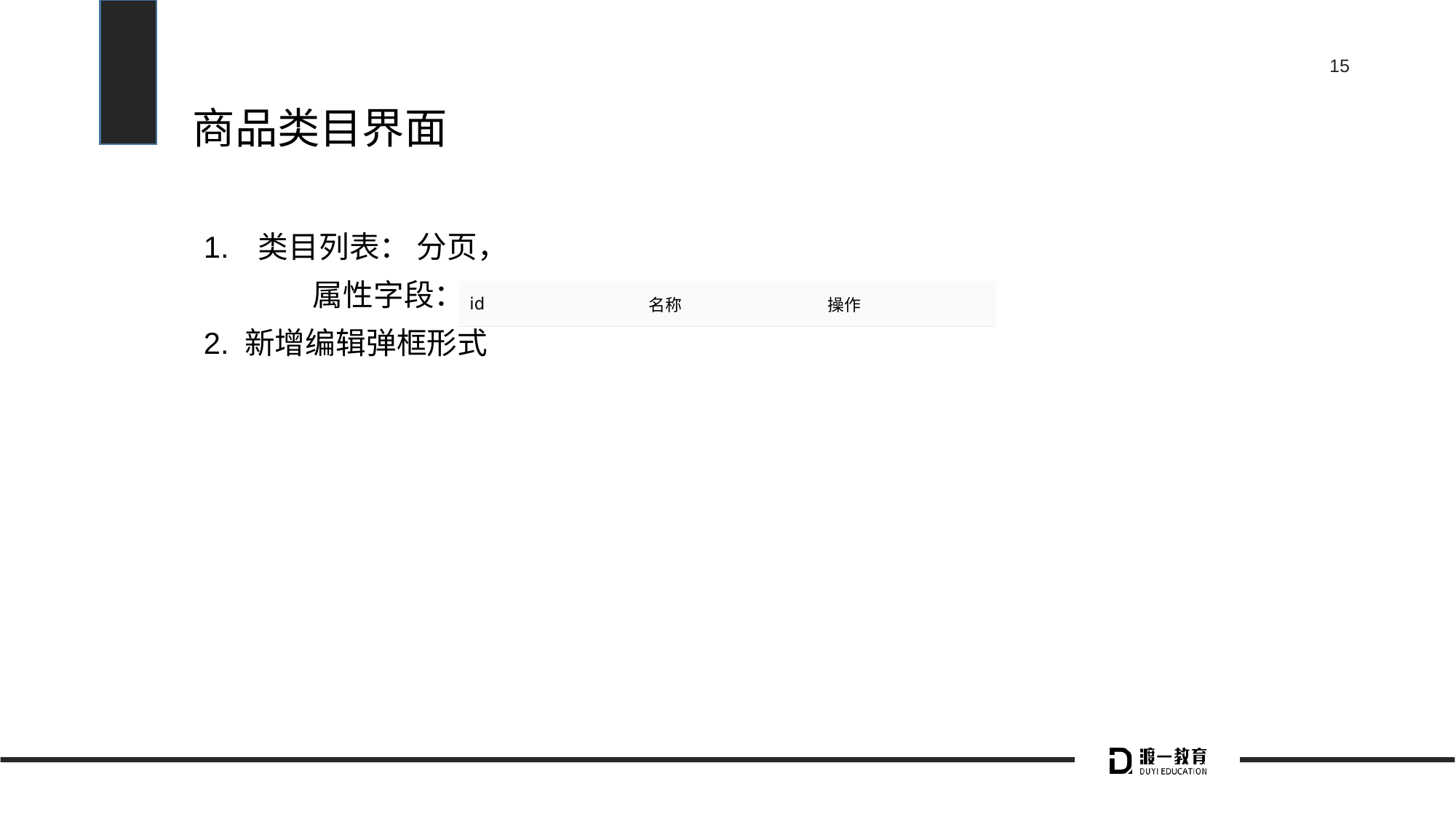

# 商品类目界面
类目列表： 分页，
	属性字段：
2. 新增编辑弹框形式
| id | 名称 | 操作 |
| --- | --- | --- |